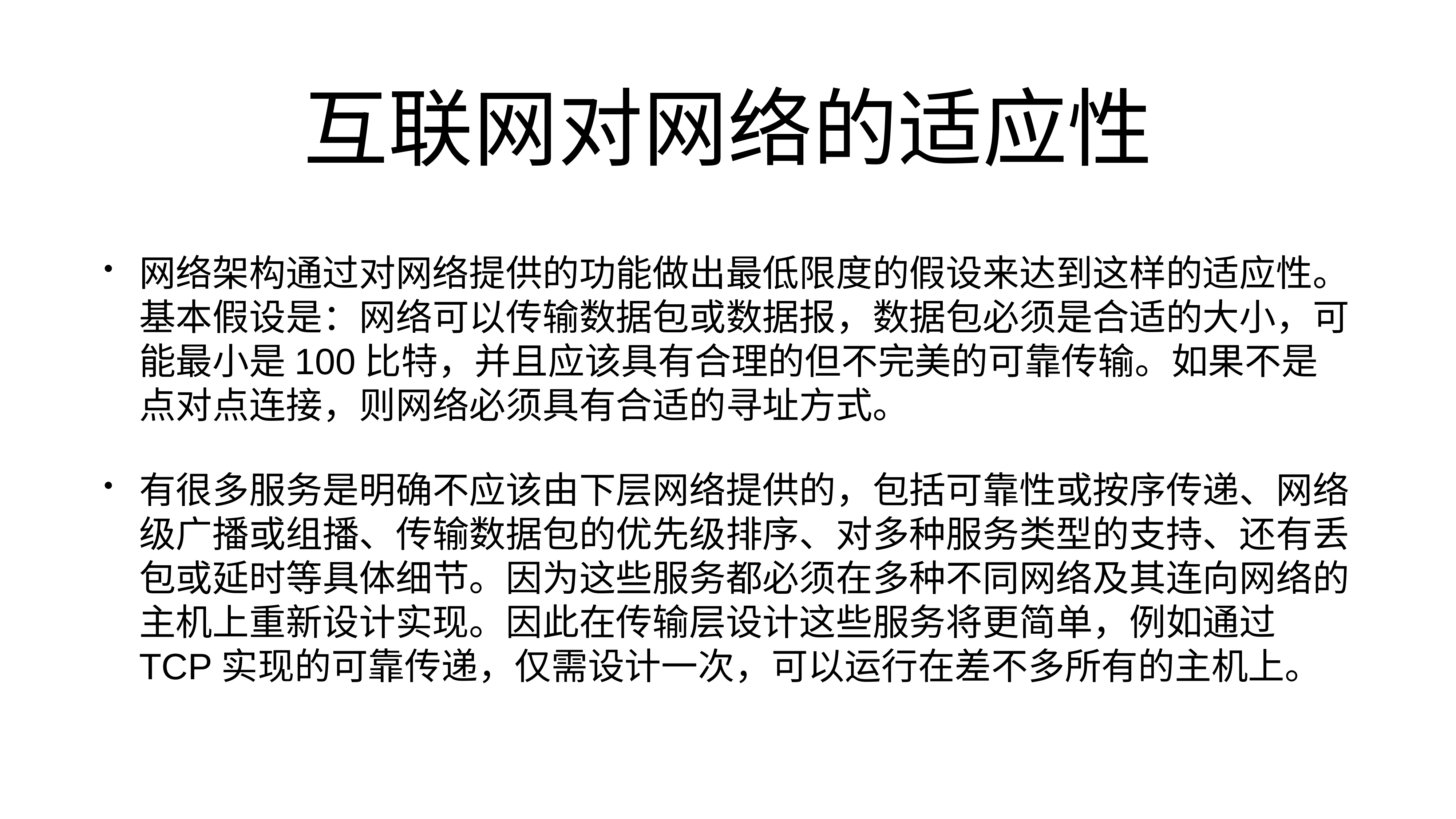

# 互联网对网络的适应性
网络架构通过对网络提供的功能做出最低限度的假设来达到这样的适应性。基本假设是：网络可以传输数据包或数据报，数据包必须是合适的大小，可能最小是100比特，并且应该具有合理的但不完美的可靠传输。如果不是点对点连接，则网络必须具有合适的寻址方式。
有很多服务是明确不应该由下层网络提供的，包括可靠性或按序传递、网络级广播或组播、传输数据包的优先级排序、对多种服务类型的支持、还有丢包或延时等具体细节。因为这些服务都必须在多种不同网络及其连向网络的主机上重新设计实现。因此在传输层设计这些服务将更简单，例如通过TCP实现的可靠传递，仅需设计一次，可以运行在差不多所有的主机上。